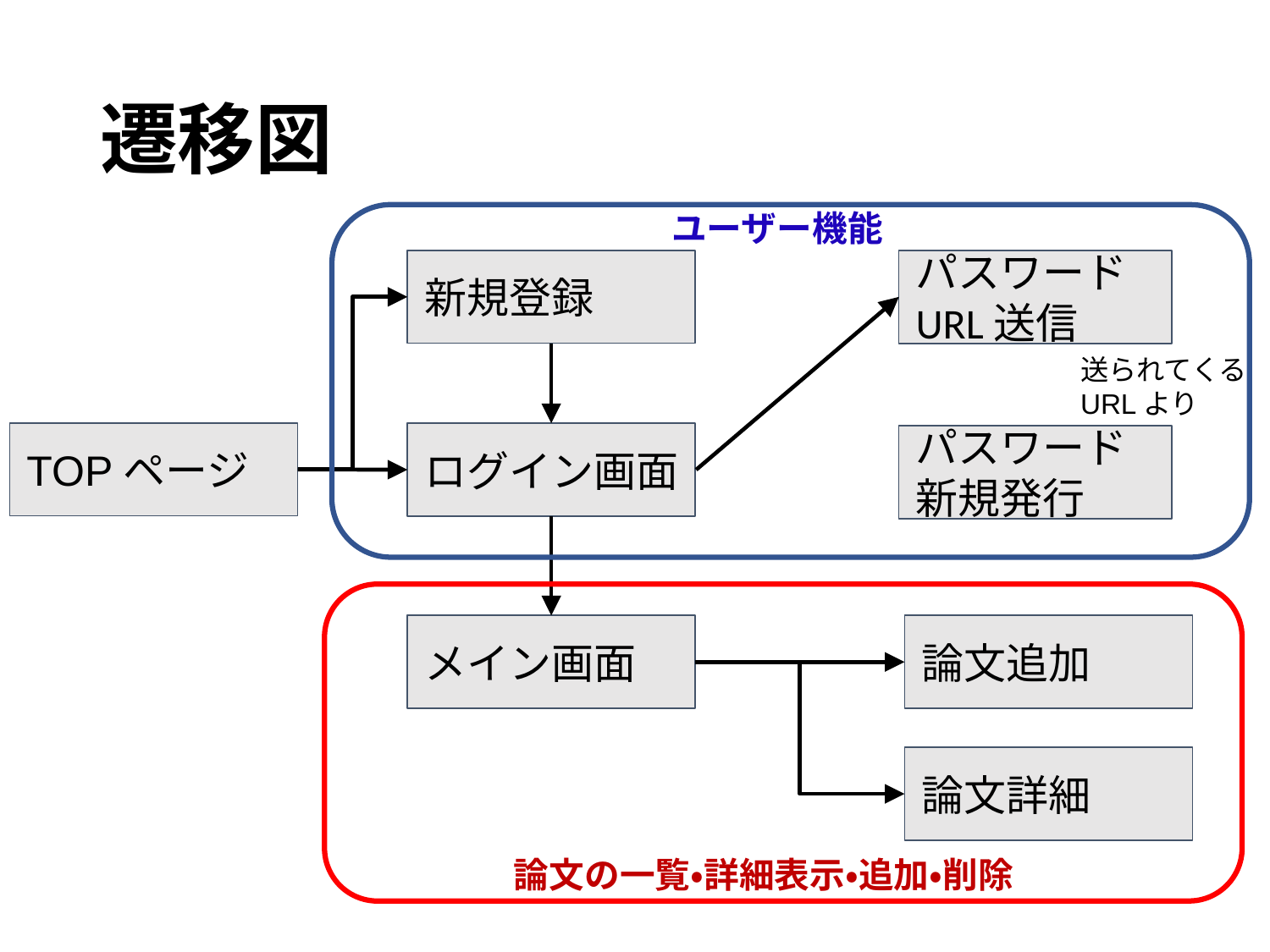

# 遷移図
ユーザー機能

パスワードURL送信
新規登録
送られてくるURLより
TOPページ
ログイン画面
パスワード新規発行

メイン画面
論文追加
論文詳細
論文の一覧・詳細表示・追加・削除